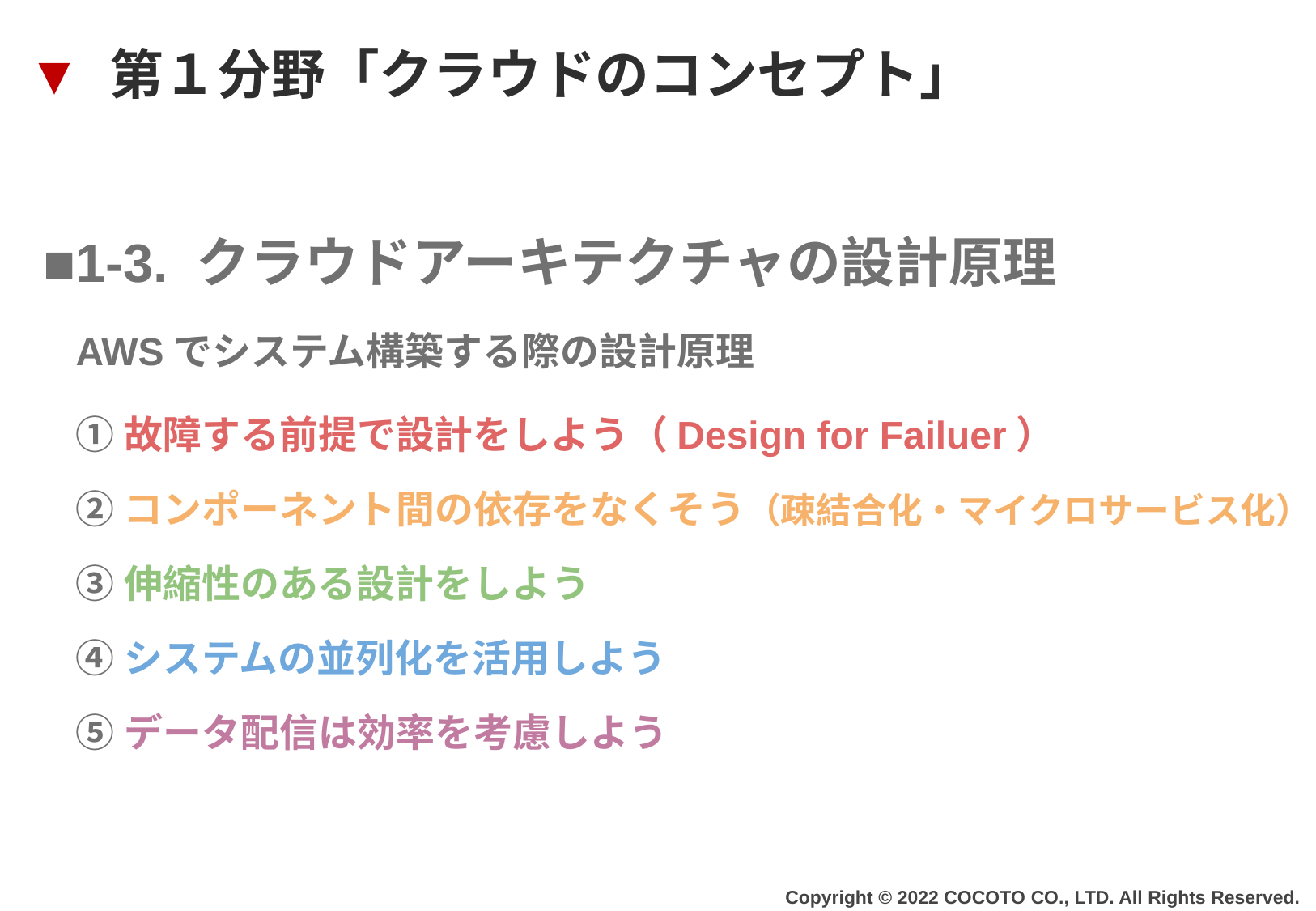

▼ 第１分野「クラウドのコンセプト」
■1-3. クラウドアーキテクチャの設計原理
AWSでシステム構築する際の設計原理

①故障する前提で設計をしよう（Design for Failuer）

②コンポーネント間の依存をなくそう（疎結合化・マイクロサービス化）

③伸縮性のある設計をしよう

④システムの並列化を活用しよう

⑤データ配信は効率を考慮しよう
Copyright © 2022 COCOTO CO., LTD. All Rights Reserved.